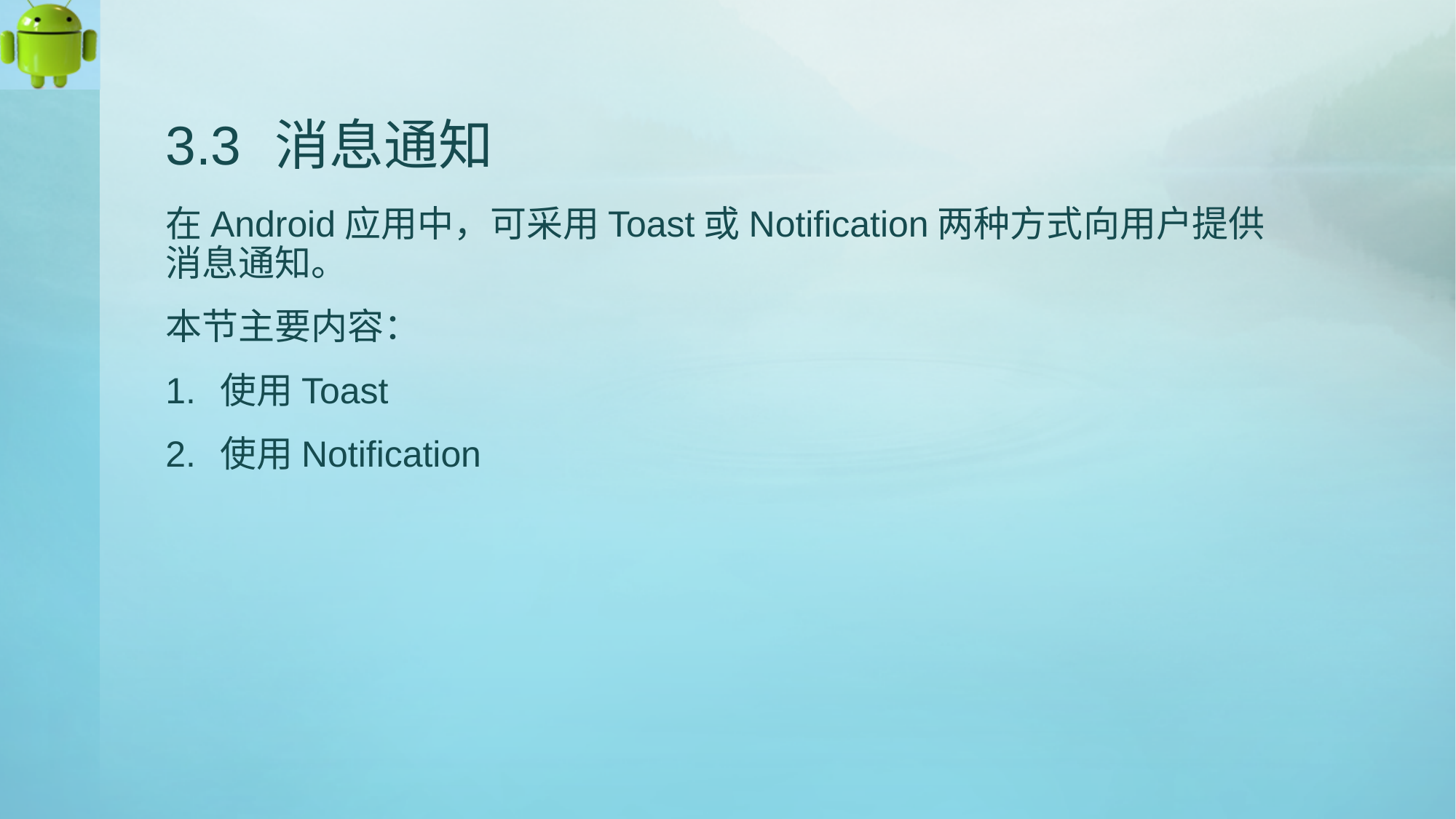

# 3.3	消息通知
在Android应用中，可采用Toast或Notification两种方式向用户提供消息通知。
本节主要内容：
使用Toast
使用Notification